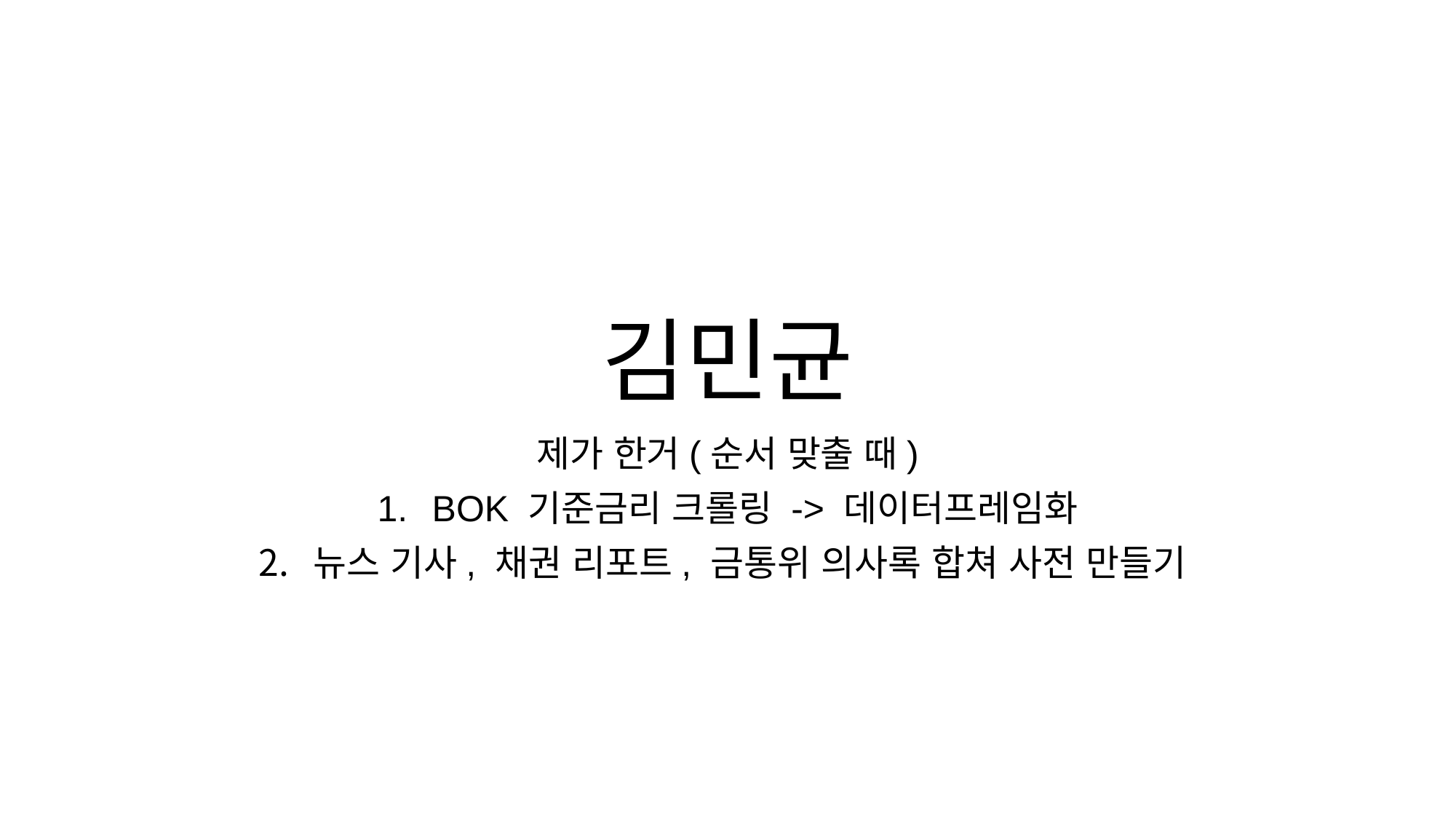

# 김민균
제가 한거(순서 맞출 때)
BOK 기준금리 크롤링 -> 데이터프레임화
뉴스 기사, 채권 리포트, 금통위 의사록 합쳐 사전 만들기